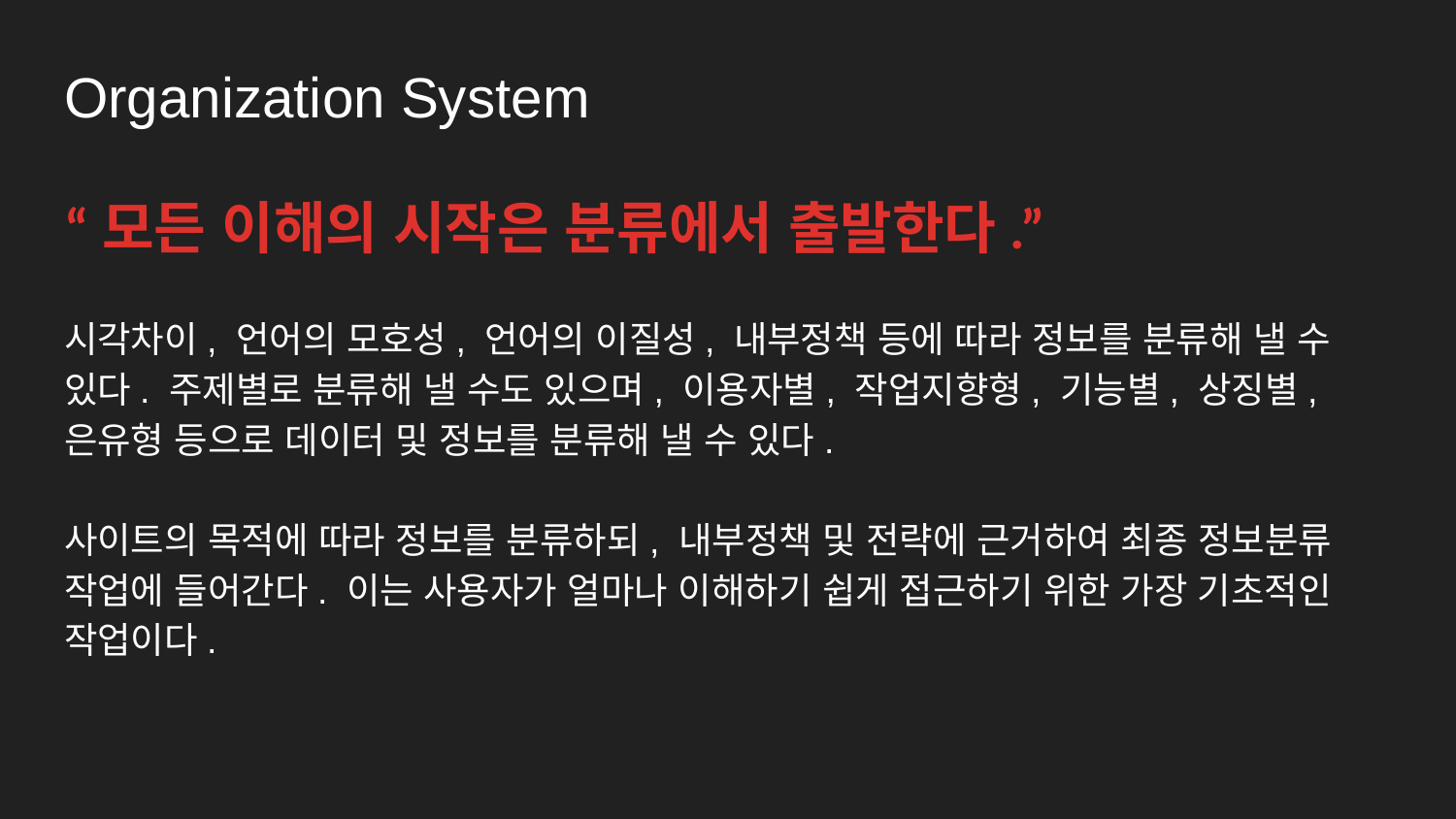

# Organization System
“모든 이해의 시작은 분류에서 출발한다.”

시각차이, 언어의 모호성, 언어의 이질성, 내부정책 등에 따라 정보를 분류해 낼 수 있다. 주제별로 분류해 낼 수도 있으며, 이용자별, 작업지향형, 기능별, 상징별, 은유형 등으로 데이터 및 정보를 분류해 낼 수 있다.

사이트의 목적에 따라 정보를 분류하되, 내부정책 및 전략에 근거하여 최종 정보분류 작업에 들어간다. 이는 사용자가 얼마나 이해하기 쉽게 접근하기 위한 가장 기초적인 작업이다.